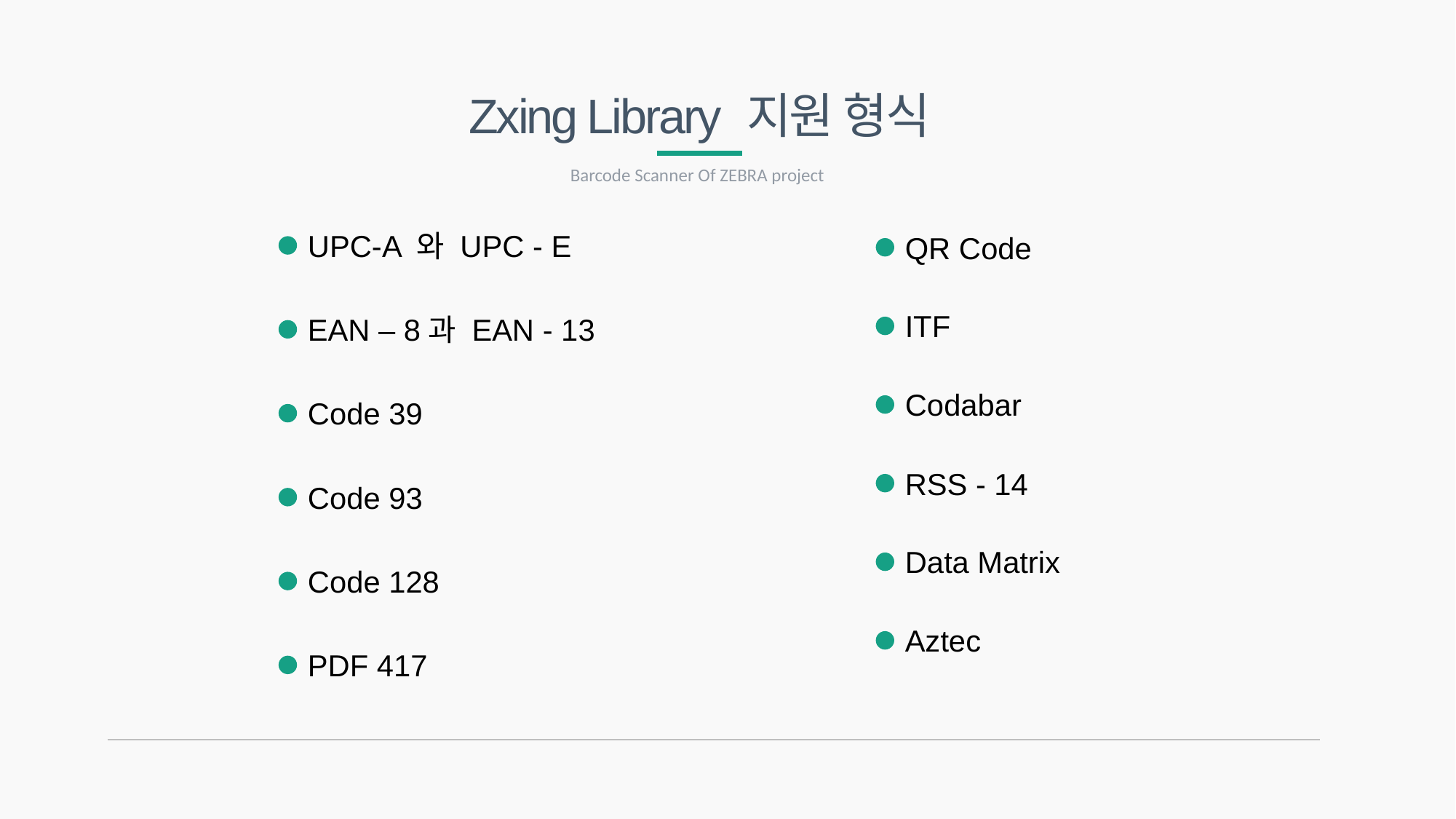

Zxing Library 지원 형식
Barcode Scanner Of ZEBRA project
UPC-A 와 UPC - E
QR Code

ITF
EAN – 8과 EAN - 13

Codabar
Code 39

RSS - 14
Code 93

Data Matrix

Code 128

Aztec

PDF 417